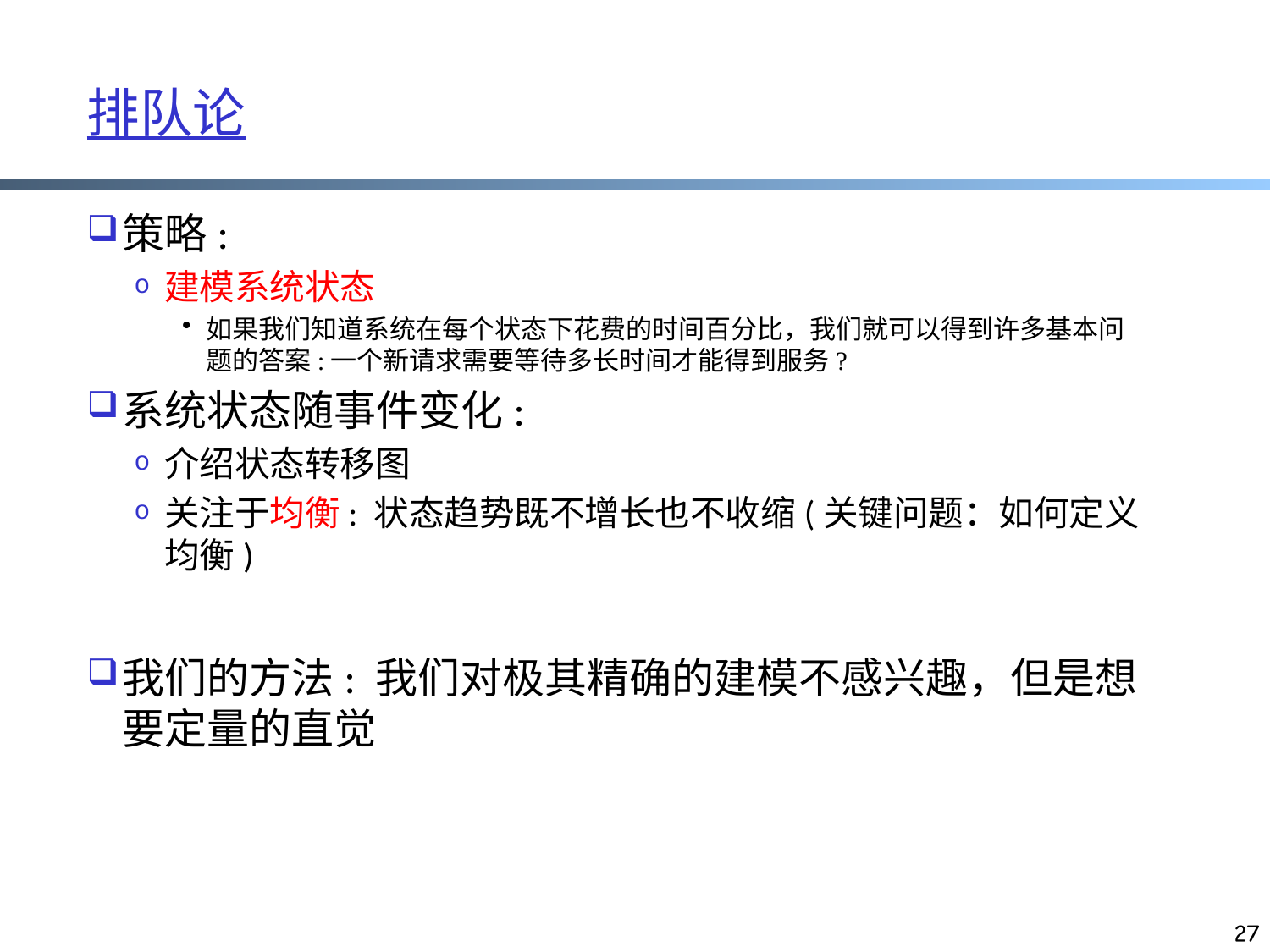

# 排队论
策略:
建模系统状态
如果我们知道系统在每个状态下花费的时间百分比，我们就可以得到许多基本问题的答案:一个新请求需要等待多长时间才能得到服务?
系统状态随事件变化:
介绍状态转移图
关注于均衡: 状态趋势既不增长也不收缩(关键问题：如何定义均衡)

我们的方法: 我们对极其精确的建模不感兴趣，但是想要定量的直觉

27